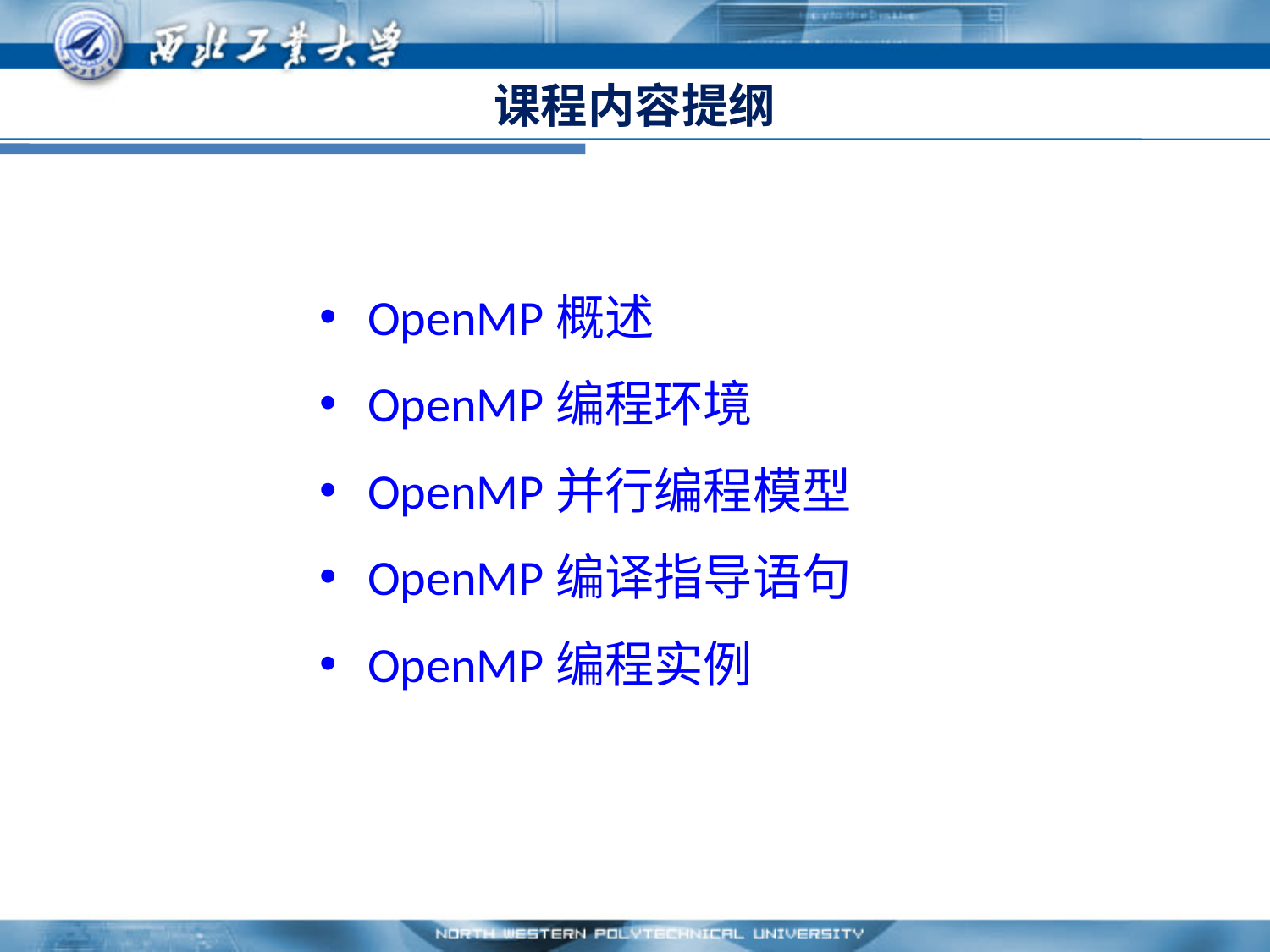

# 课程内容提纲
OpenMP概述
OpenMP编程环境
OpenMP并行编程模型
OpenMP编译指导语句
OpenMP编程实例